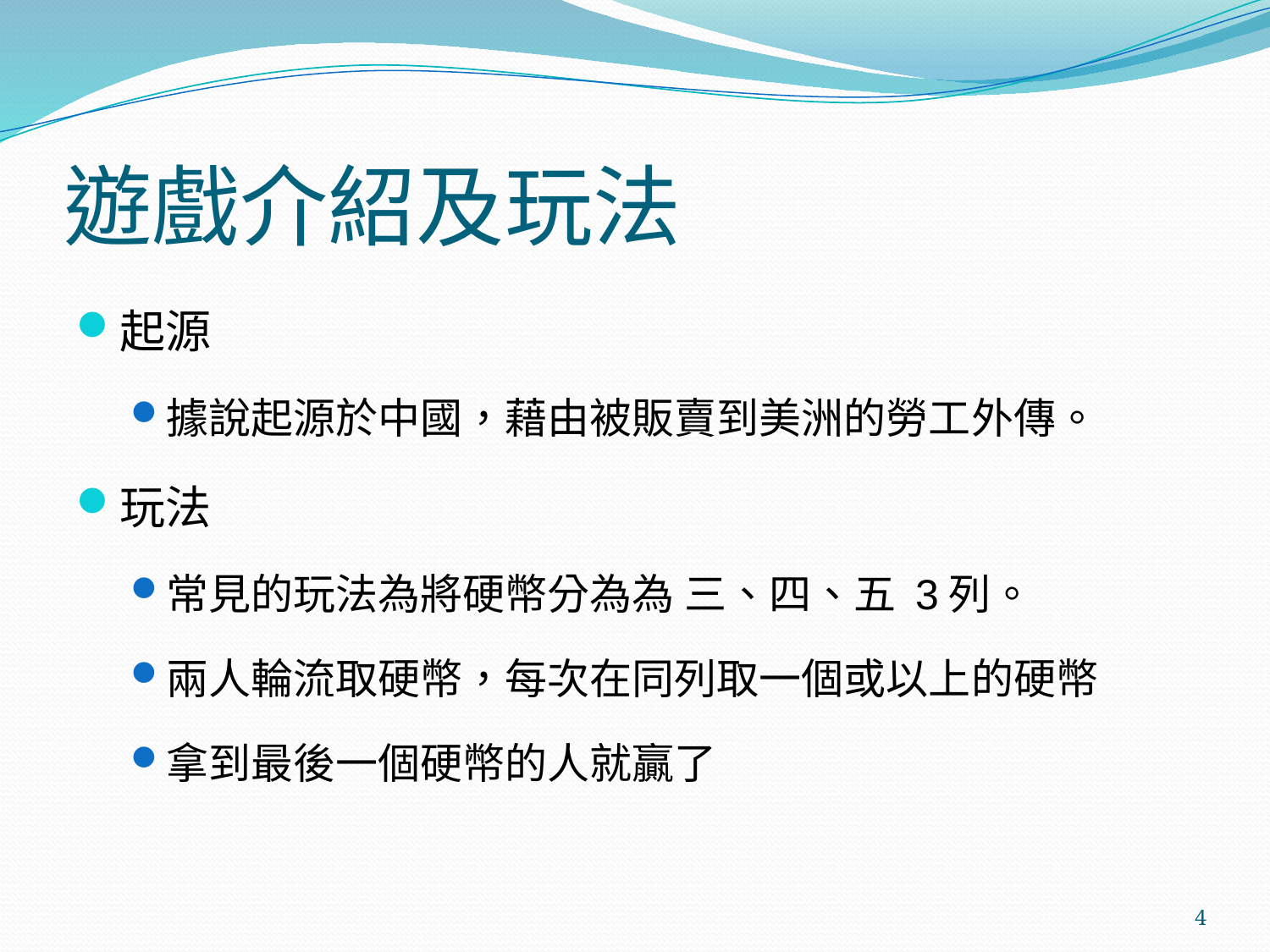

# 遊戲介紹及玩法
起源
據說起源於中國，藉由被販賣到美洲的勞工外傳。
玩法
常見的玩法為將硬幣分為為 三、四、五 3列。
兩人輪流取硬幣，每次在同列取一個或以上的硬幣
拿到最後一個硬幣的人就贏了

4